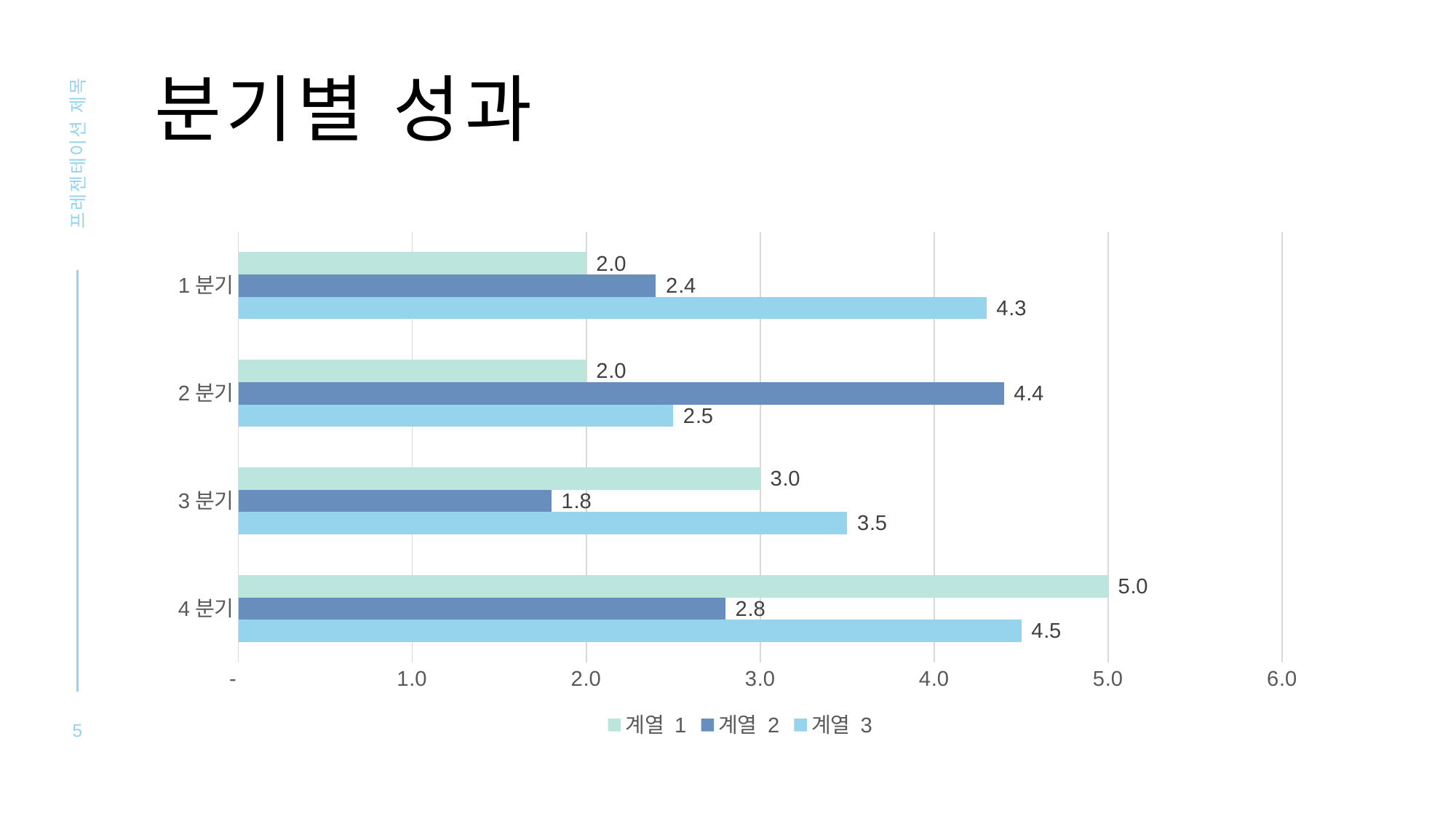

# 분기별 성과
프레젠테이션 제목

### Chart

| Category | 계열 3 | 계열 2 | 계열 1 |
|---|---|---|---|
| 4분기 | 4.5 | 2.8 | 5.0 |
| 3분기 | 3.5 | 1.8 | 3.0 |
| 2분기 | 2.5 | 4.4 | 2.0 |
| 1분기 | 4.3 | 2.4 | 2.0 |
5